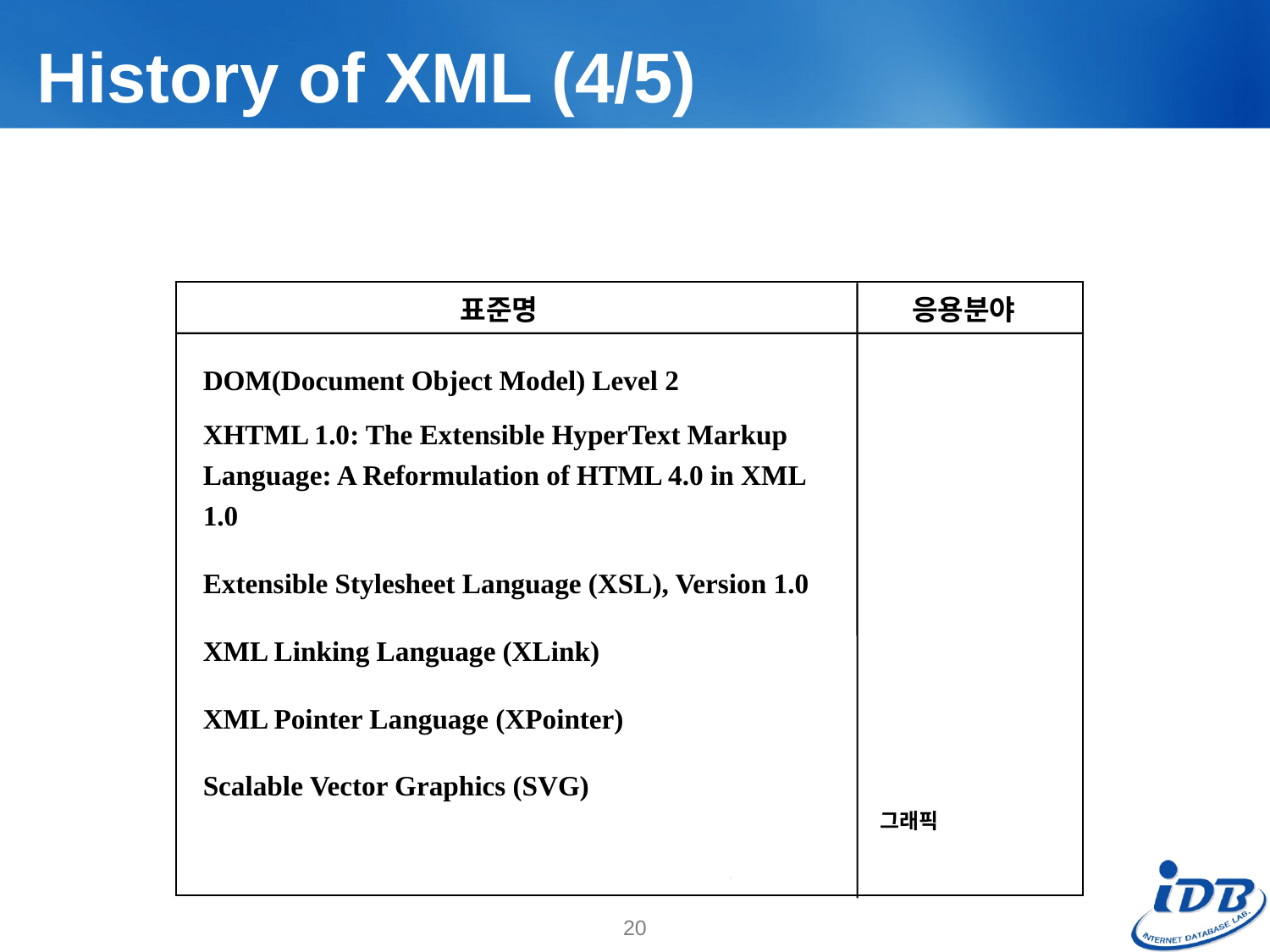

# History of XML (4/5)

표준명
응용분야

DOM(Document Object Model) Level 2
XHTML 1.0: The Extensible HyperText Markup Language: A Reformulation of HTML 4.0 in XML 1.0

Extensible Stylesheet Language (XSL), Version 1.0

XML Linking Language (XLink)

XML Pointer Language (XPointer)

Scalable Vector Graphics (SVG)
그래픽
20